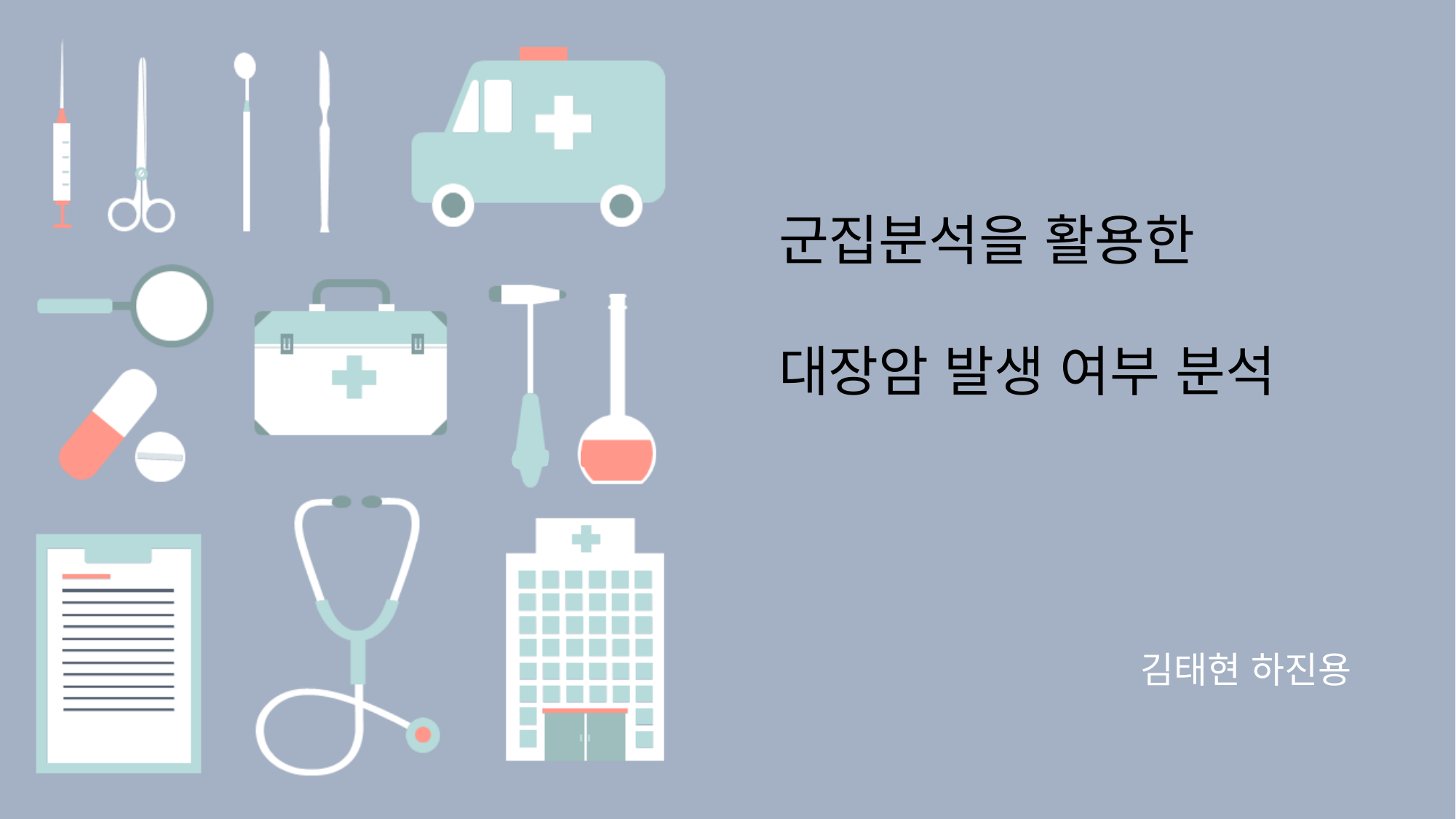

군집분석을 활용한

대장암 발생 여부 분석

김태현 하진용